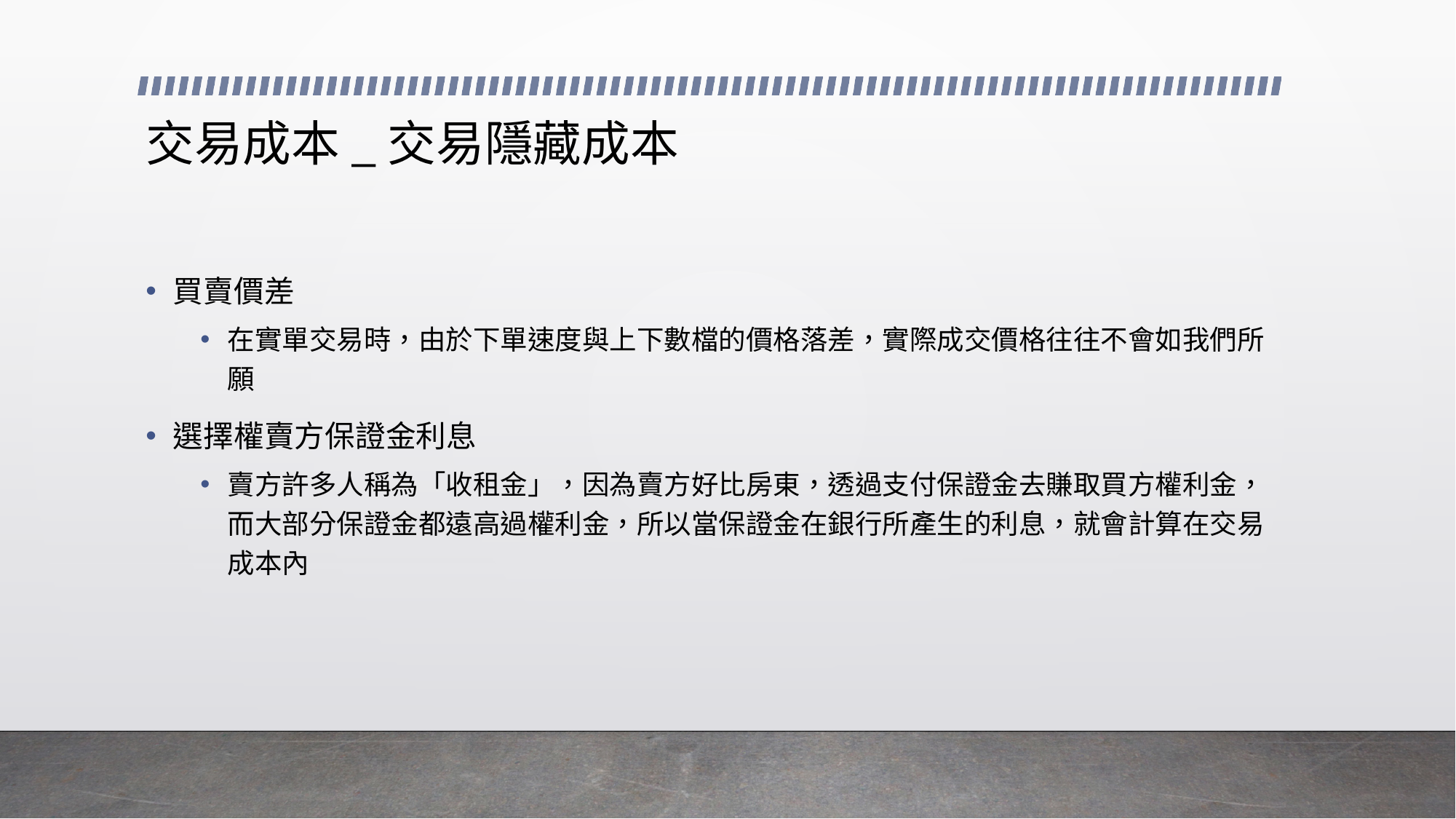

# 交易成本_交易隱藏成本
買賣價差
在實單交易時，由於下單速度與上下數檔的價格落差，實際成交價格往往不會如我們所願
選擇權賣方保證金利息
賣方許多人稱為「收租金」，因為賣方好比房東，透過支付保證金去賺取買方權利金，而大部分保證金都遠高過權利金，所以當保證金在銀行所產生的利息，就會計算在交易成本內